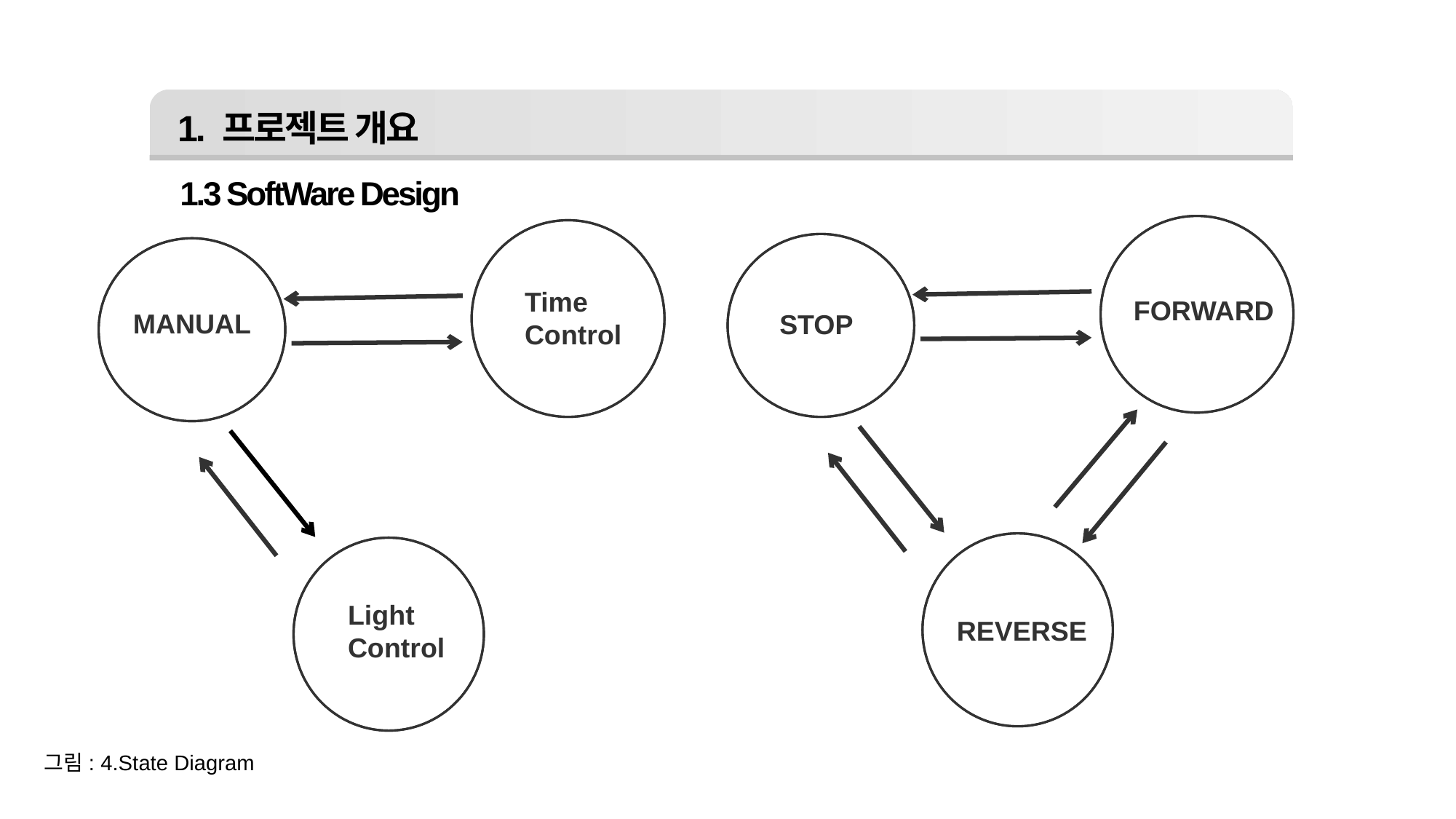

1. 프로젝트 개요
1.3 SoftWare Design

Time Control
FORWARD
MANUAL
STOP

Light Control
REVERSE
그림: 4.State Diagram